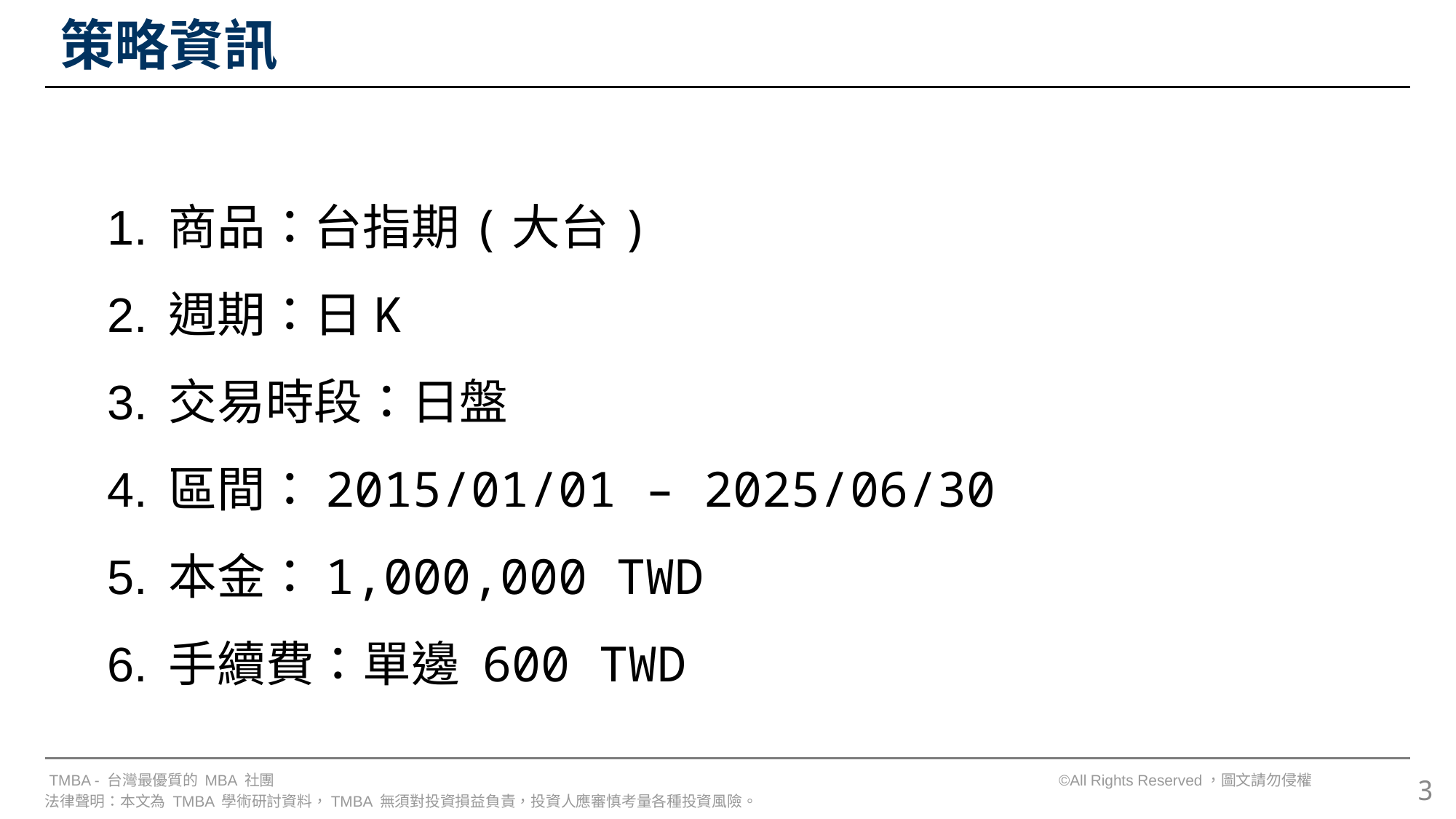

# 策略資訊
商品：台指期(大台)
週期：日K
交易時段：日盤
區間：2015/01/01 – 2025/06/30
本金：1,000,000 TWD
手續費：單邊 600 TWD
3